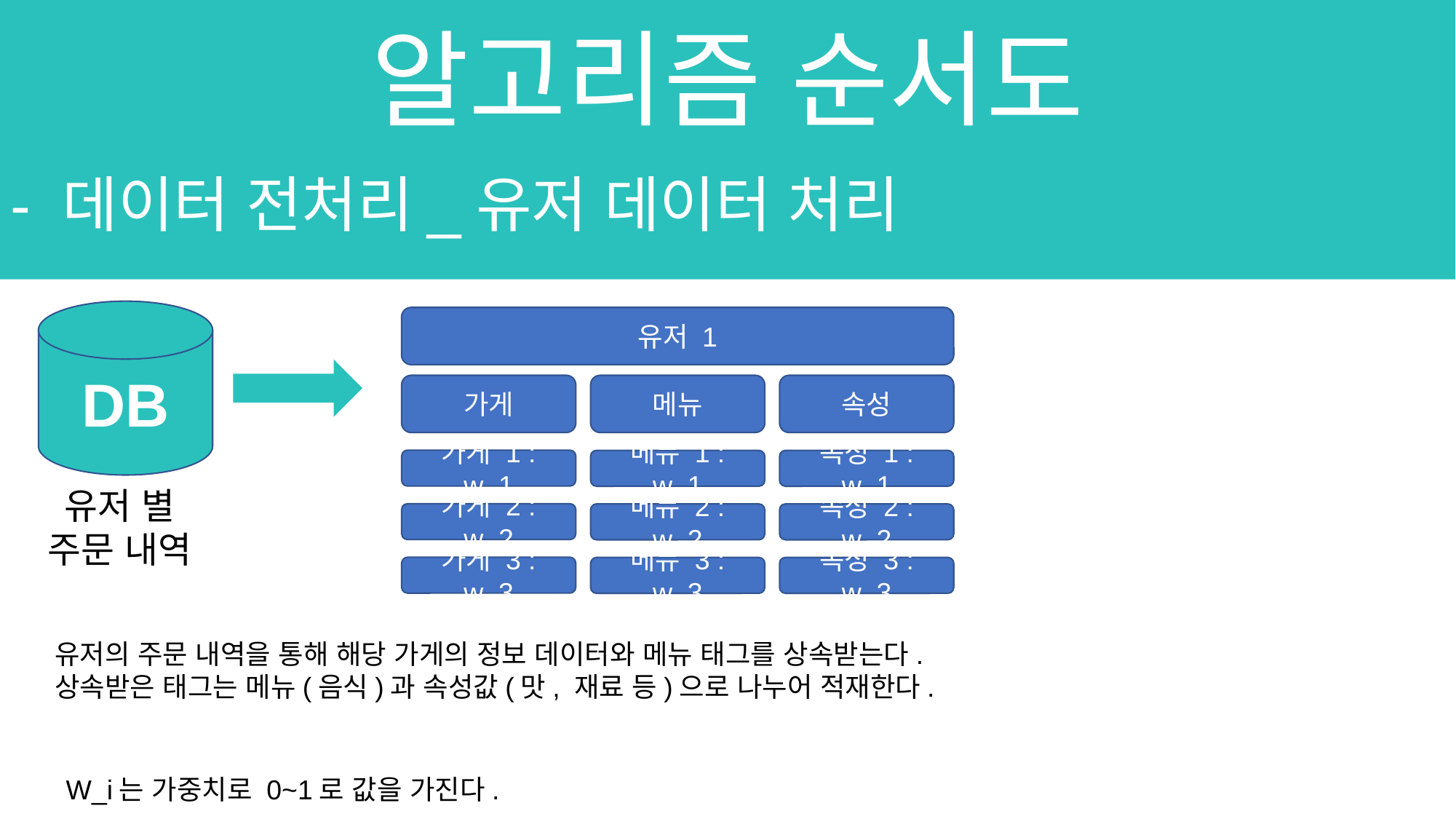

알고리즘 순서도
- 데이터 전처리_유저 데이터 처리
DB
유저 1

가게
메뉴
속성
가게 1 : w_1
메뉴 1 : w_1
속성 1 : w_1
유저 별
주문 내역
가게 2 : w_2
메뉴 2 : w_2
속성 2 : w_2
가게 3 : w_3
메뉴 3 : w_3
속성 3 : w_3
유저의 주문 내역을 통해 해당 가게의 정보 데이터와 메뉴 태그를 상속받는다.
상속받은 태그는 메뉴(음식)과 속성값(맛, 재료 등)으로 나누어 적재한다.
W_i는 가중치로 0~1로 값을 가진다.